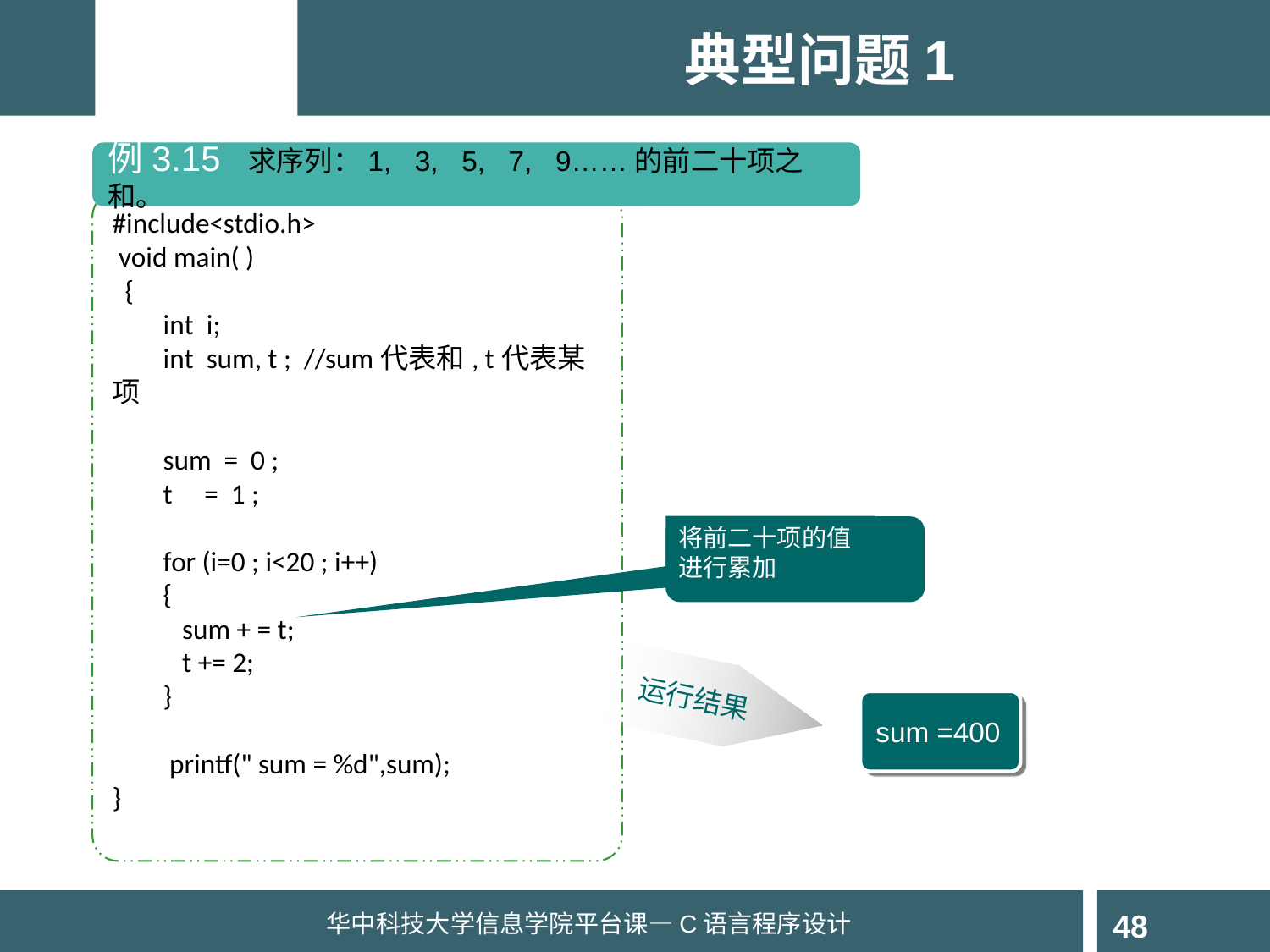

典型问题1

例3.15  求序列：1,   3,   5,   7,   9……的前二十项之和。
#include<stdio.h>
 void main( )
  {
        int  i;
        int  sum, t ;  //sum代表和, t代表某项

        sum  =  0 ;
        t     =  1 ;

        for (i=0 ; i<20 ; i++)
        {
           sum + = t;
           t += 2;
        }

         printf(" sum = %d",sum);
}

将前二十项的值进行累加

运行结果
sum =400